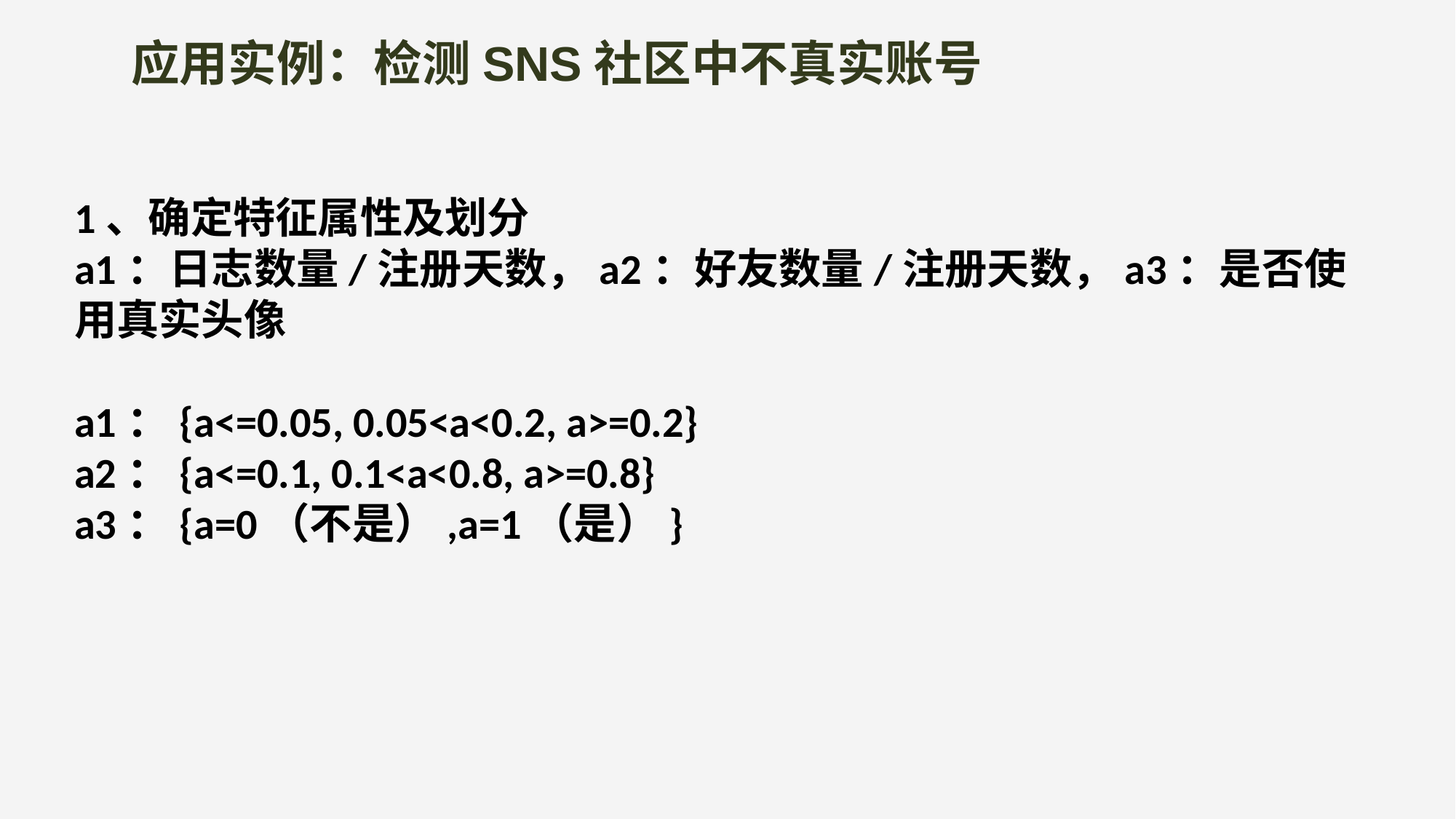

应用实例：检测SNS社区中不真实账号

1、确定特征属性及划分
a1：日志数量/注册天数，a2：好友数量/注册天数，a3：是否使用真实头像

a1：{a<=0.05, 0.05<a<0.2, a>=0.2}
a2：{a<=0.1, 0.1<a<0.8, a>=0.8}
a3：{a=0（不是）,a=1（是）}